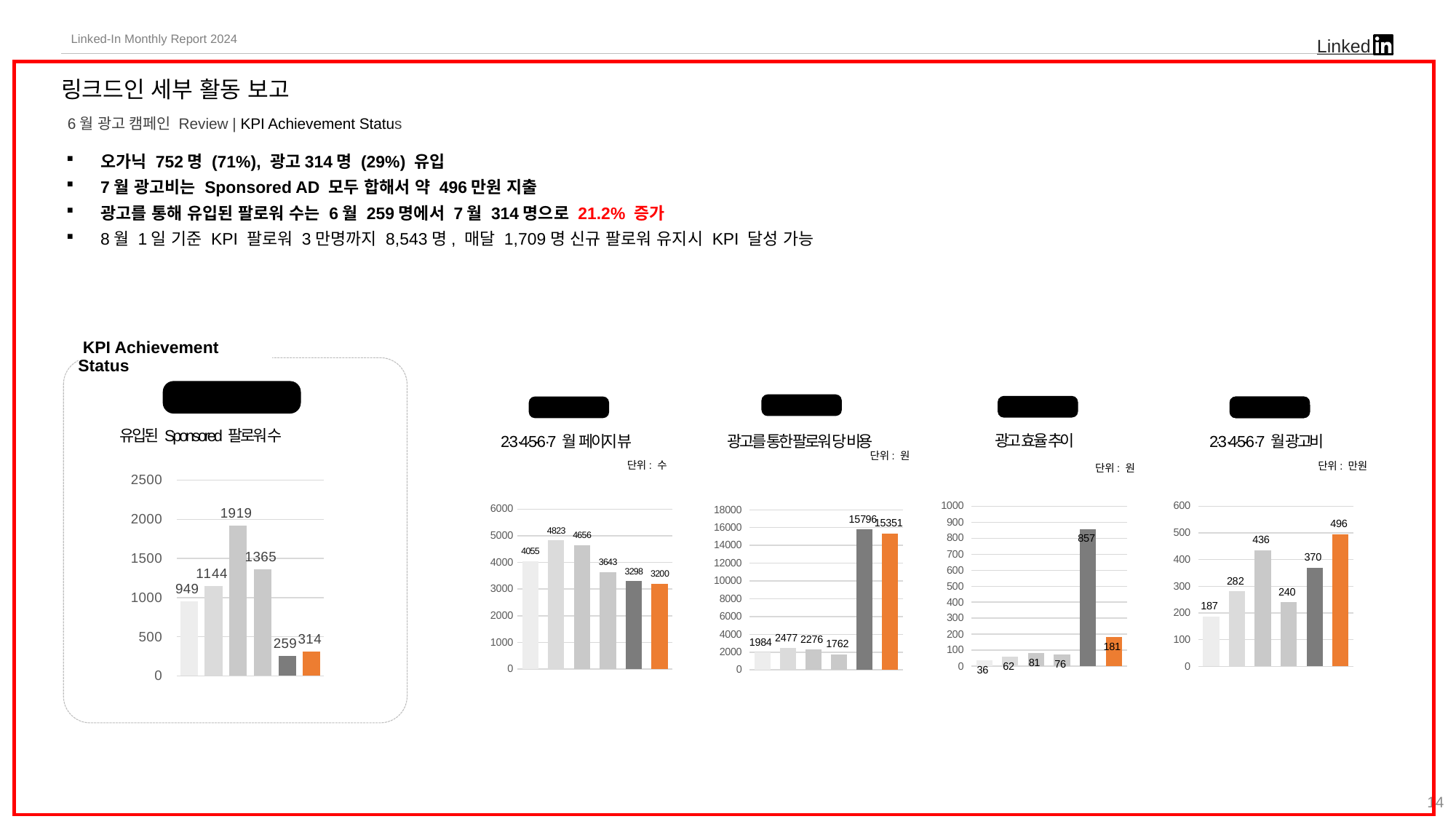

링크드인 세부 활동 보고
6월 광고 캠페인 Review | KPI Achievement Status
오가닉 752명 (71%), 광고314명 (29%) 유입
7월 광고비는 Sponsored AD 모두 합해서 약 496만원 지출
광고를 통해 유입된 팔로워 수는 6월 259명에서 7월 314명으로 21.2% 증가
8월 1일 기준 KPI 팔로워 3만명까지 8,543명, 매달 1,709명 신규 팔로워 유지시 KPI 달성 가능
 KPI Achievement Status

Follow
CPF
CPC
PV
광고비
광고비
유입된 Sponsored 팔로워 수
광고 효율 추이
2∙3 ∙4∙5∙6 ∙7 월  페이지 뷰
광고를 통한 팔로워 당 비용
2∙3 ∙4∙5∙6 ∙7 월 광고비
단위: 원
단위: 수
단위: 만원
단위: 원

### Chart

| Category | 팔로워 |
|---|---|
| 2월 | 949.0 |
| 3월 | 1144.0 |
| 4월 | 1919.0 |
| 5월 | 1365.0 |
| 6월 | 259.0 |
| 7월 | 314.0 |

### Chart

| Category | (만원) |
|---|---|
| 2월 | 35.57333333333334 |
| 3월 | 62.195833333333326 |
| 4월 | 80.79166666666667 |
| 5월 | 75.515 |
| 6월 | 857.4257944792392 |
| 7월 | 180.54561828642176 |

### Chart

| Category | 광고비(만원) |
|---|---|
| 2월 | 187.0 |
| 3월 | 282.0 |
| 4월 | 436.0 |
| 5월 | 240.0 |
| 6월 | 369.63626000000005 |
| 7월 | 495.83243150000004 |
1365
1365

### Chart

| Category | PV |
|---|---|
| 2월 | 4055.0 |
| 3월 | 4823.0 |
| 4월 | 4656.0 |
| 5월 | 3643.0 |
| 6월 | 3298.0 |
| 7월 | 3200.0 |

### Chart

| Category | CPF |
|---|---|
| 2월 | 1984.325 |
| 3월 | 2476.525 |
| 4월 | 2276.0166666666664 |
| 5월 | 1762.0166666666669 |
| 6월 | 15796.42136752137 |
| 7월 | 15350.849272445821 |
259
14